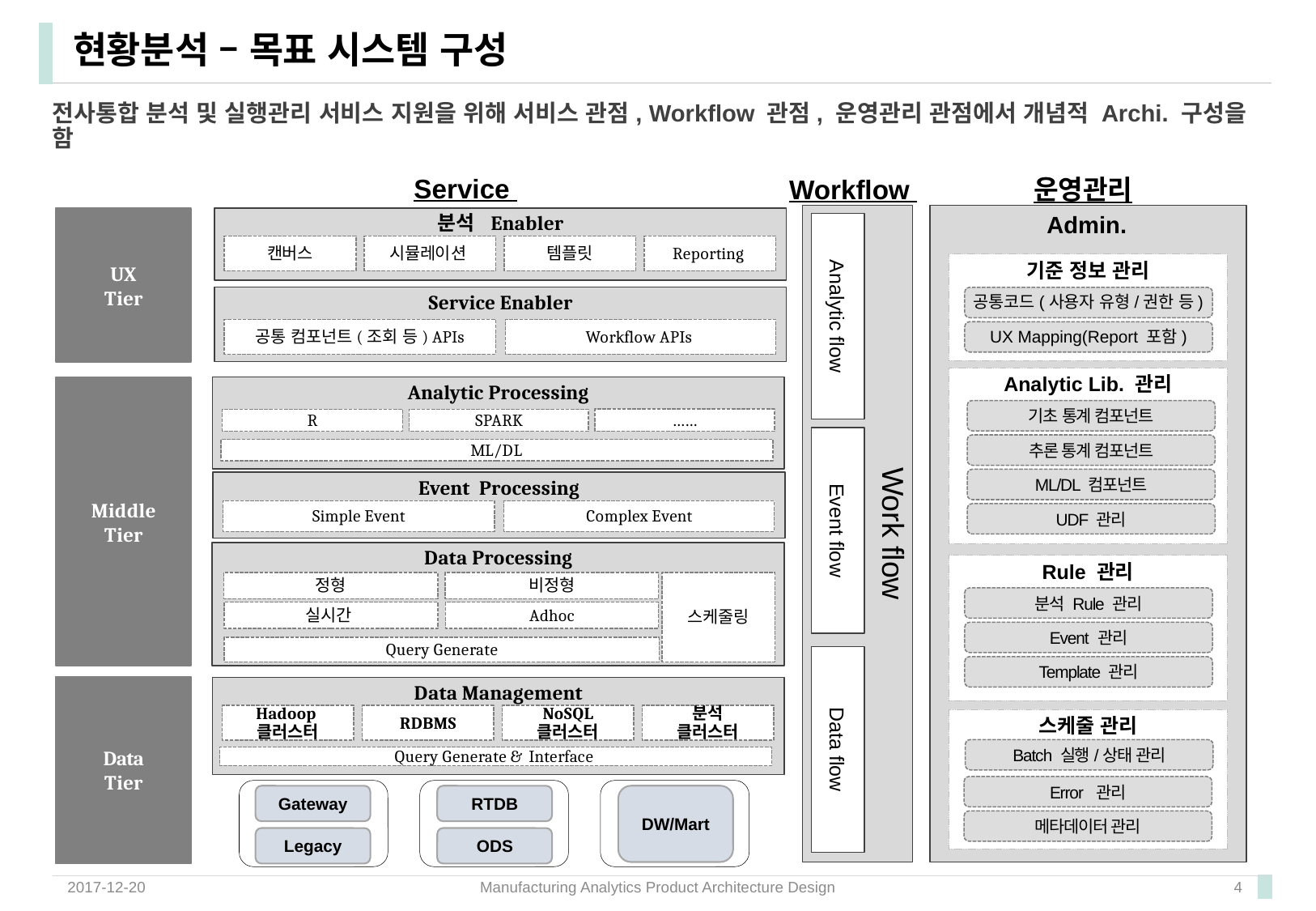

# 현황분석 – 목표 시스템 구성
전사통합 분석 및 실행관리 서비스 지원을 위해 서비스 관점, Workflow 관점, 운영관리 관점에서 개념적 Archi. 구성을 함
Service
운영관리
Workflow
UX
Tier
분석  Enabler
캔버스
시뮬레이션
템플릿
Reporting
Service Enabler
공통 컴포넌트(조회 등) APIs
Workflow APIs
Analytic Processing
……
R
SPARK
ML/DL
Event  Processing
Simple Event
Complex Event
Data Processing
정형
비정형
스케줄링
실시간
Adhoc
Query Generate
Data Management
Hadoop
클러스터
RDBMS
NoSQL
클러스터
분석
클러스터
Query Generate &  Interface

Gateway
RTDB
DW/Mart
Legacy
ODS
Analytic flow
Event flow
Data flow
기준 정보 관리
공통코드(사용자 유형/권한 등)
UX Mapping(Report 포함)
Analytic Lib. 관리

Middle
Tier

Admin.
기초 통계 컴포넌트
추론 통계 컴포넌트
ML/DL 컴포넌트
Work flow
UDF 관리
Rule 관리
분석 Rule 관리
Event 관리
Template 관리
Data
Tier
스케줄 관리
Batch 실행/상태 관리
Error  관리
메타데이터 관리
2017-12-20
Manufacturing Analytics Product Architecture Design
4